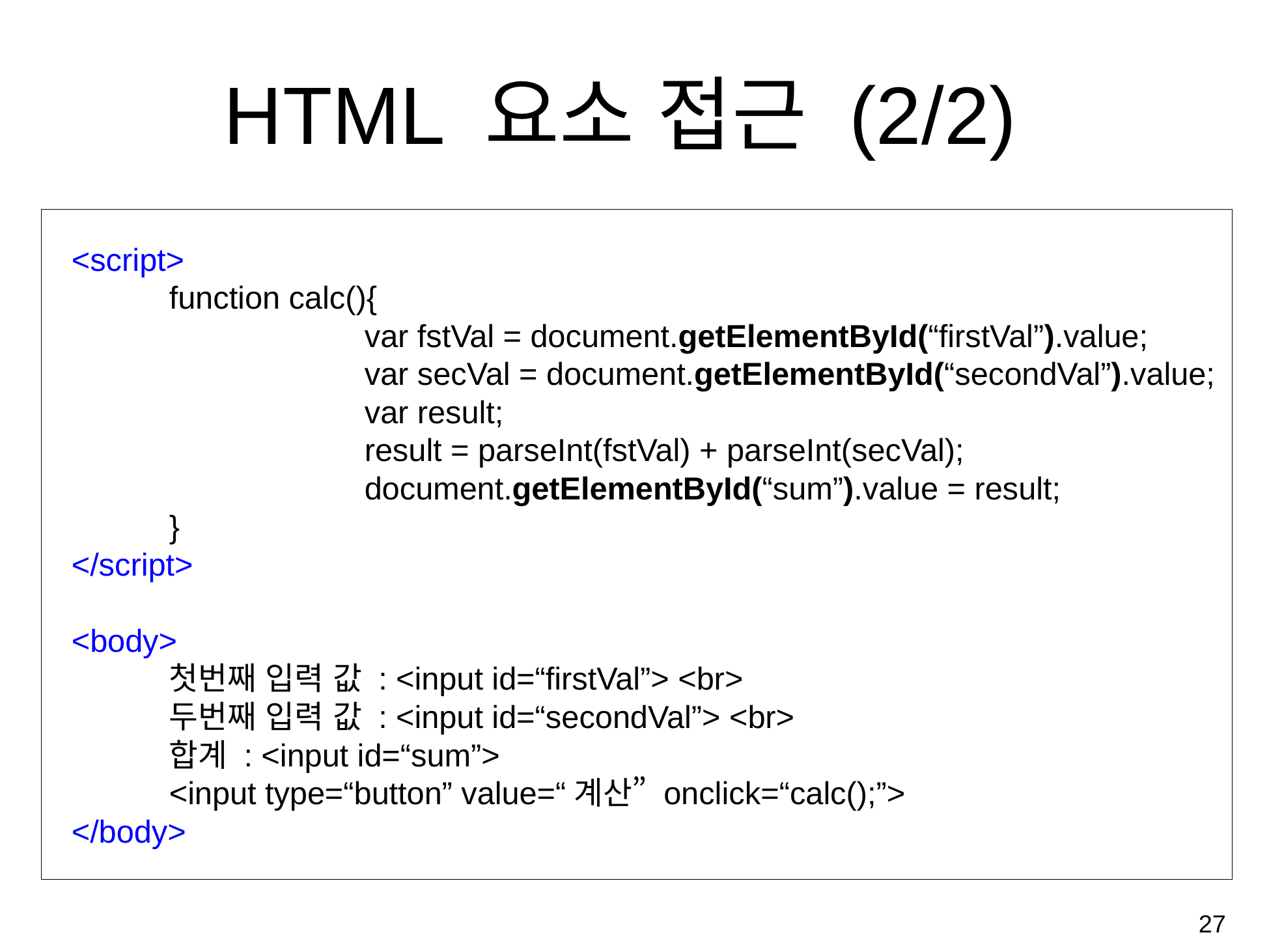

# HTML 요소 접근 (2/2)
<script>
	function calc(){
			var fstVal = document.getElementById(“firstVal”).value;
			var secVal = document.getElementById(“secondVal”).value;
			var result;
			result = parseInt(fstVal) + parseInt(secVal);
			document.getElementById(“sum”).value = result;
	}
</script>

<body>
	첫번째 입력 값 : <input id=“firstVal”> <br>
	두번째 입력 값 : <input id=“secondVal”> <br>
	합계 : <input id=“sum”>
	<input type=“button” value=“계산” onclick=“calc();”>
</body>
27